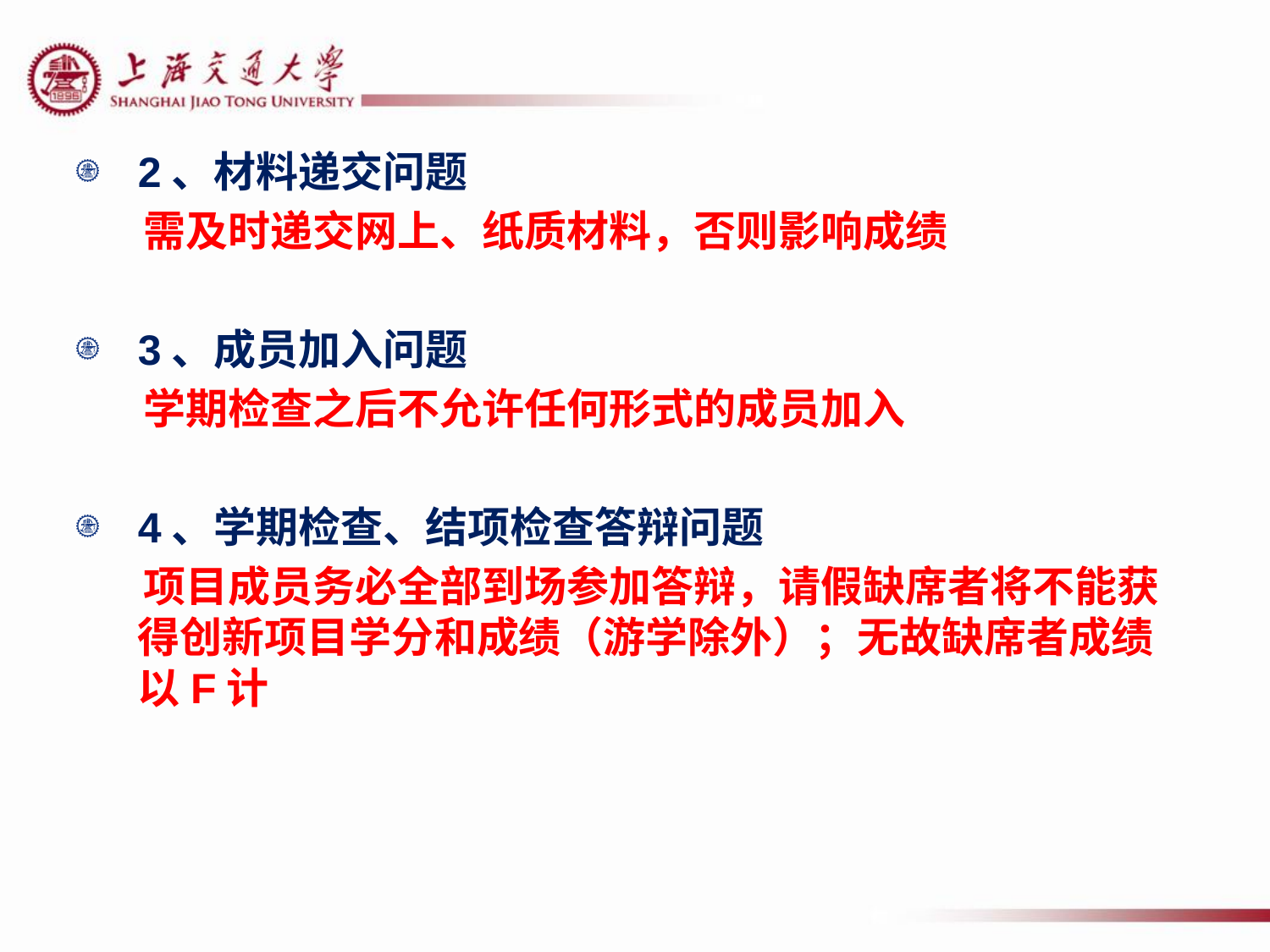

#
2、材料递交问题
      需及时递交网上、纸质材料，否则影响成绩

3、成员加入问题
      学期检查之后不允许任何形式的成员加入

4、学期检查、结项检查答辩问题
      项目成员务必全部到场参加答辩，请假缺席者将不能获得创新项目学分和成绩（游学除外）；无故缺席者成绩以F计